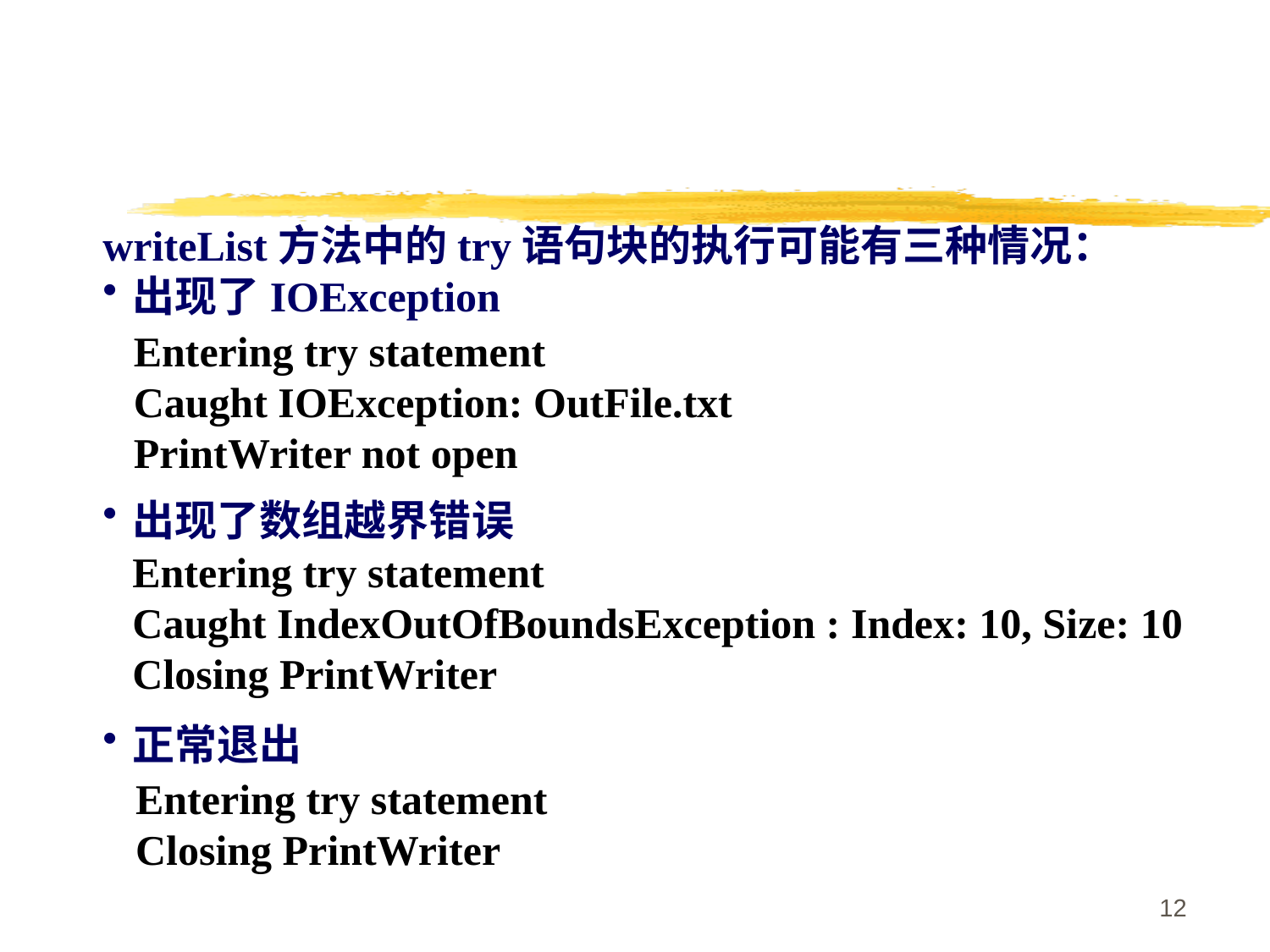

writeList方法中的try语句块的执行可能有三种情况：
出现了IOException

出现了数组越界错误

正常退出

Entering try statement
Caught IOException: OutFile.txt
PrintWriter not open
Entering try statement
Caught IndexOutOfBoundsException : Index: 10, Size: 10
Closing PrintWriter
Entering try statement
Closing PrintWriter
12